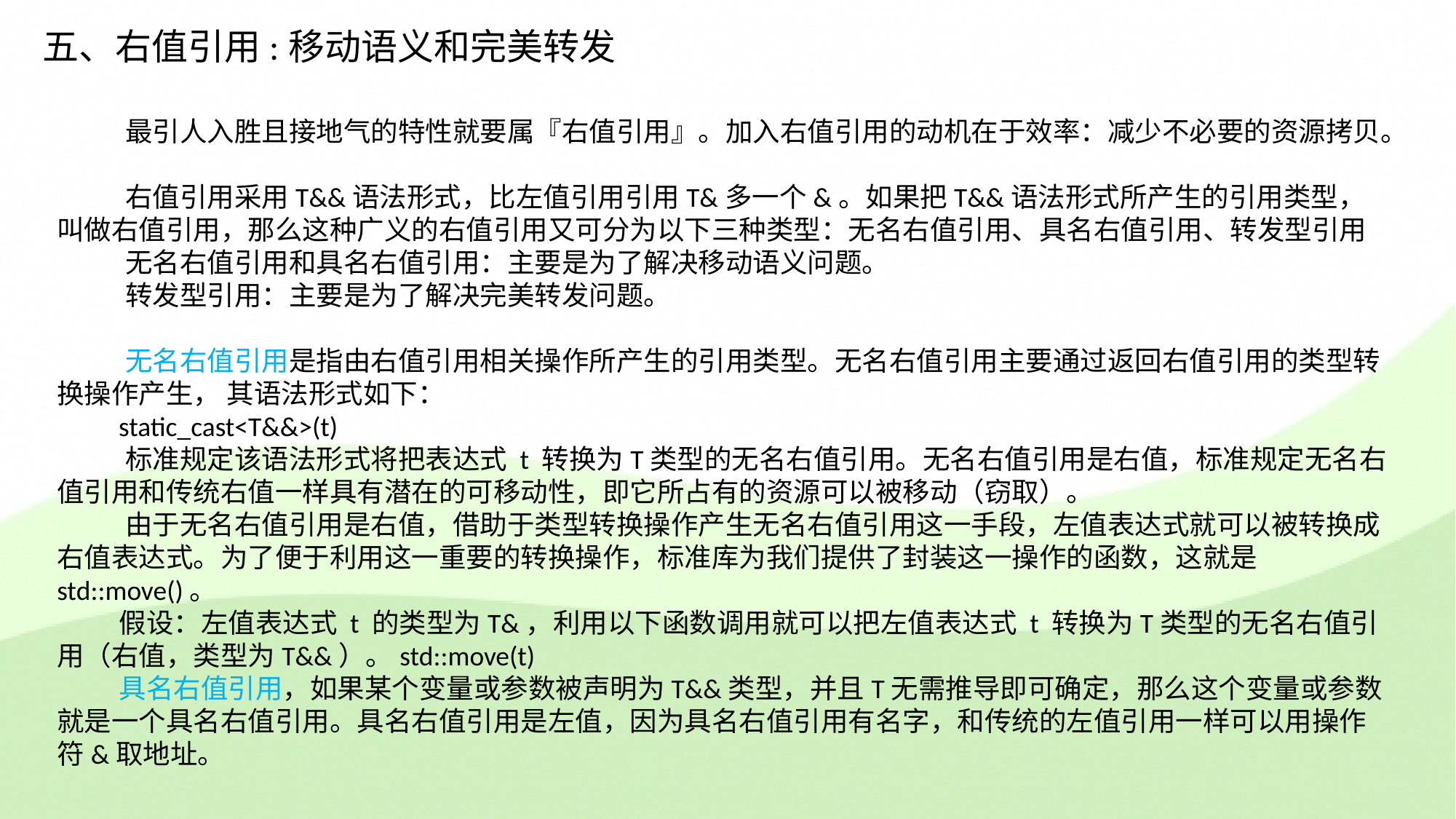

五、右值引用:移动语义和完美转发
          最引人入胜且接地气的特性就要属『右值引用』。加入右值引用的动机在于效率：减少不必要的资源拷贝。

          右值引用采用T&&语法形式，比左值引用引用T&多一个&。如果把T&&语法形式所产生的引用类型，叫做右值引用，那么这种广义的右值引用又可分为以下三种类型：无名右值引用、具名右值引用、转发型引用
          无名右值引用和具名右值引用：主要是为了解决移动语义问题。
          转发型引用：主要是为了解决完美转发问题。

          无名右值引用是指由右值引用相关操作所产生的引用类型。无名右值引用主要通过返回右值引用的类型转换操作产生， 其语法形式如下：
          static_cast<T&&>(t)
          标准规定该语法形式将把表达式 t 转换为T类型的无名右值引用。无名右值引用是右值，标准规定无名右值引用和传统右值一样具有潜在的可移动性，即它所占有的资源可以被移动（窃取）。
          由于无名右值引用是右值，借助于类型转换操作产生无名右值引用这一手段，左值表达式就可以被转换成右值表达式。为了便于利用这一重要的转换操作，标准库为我们提供了封装这一操作的函数，这就是std::move()。
         假设：左值表达式 t 的类型为T&，利用以下函数调用就可以把左值表达式 t 转换为T类型的无名右值引用（右值，类型为T&&）。std::move(t)
         具名右值引用，如果某个变量或参数被声明为T&&类型，并且T无需推导即可确定，那么这个变量或参数就是一个具名右值引用。具名右值引用是左值，因为具名右值引用有名字，和传统的左值引用一样可以用操作符&取地址。